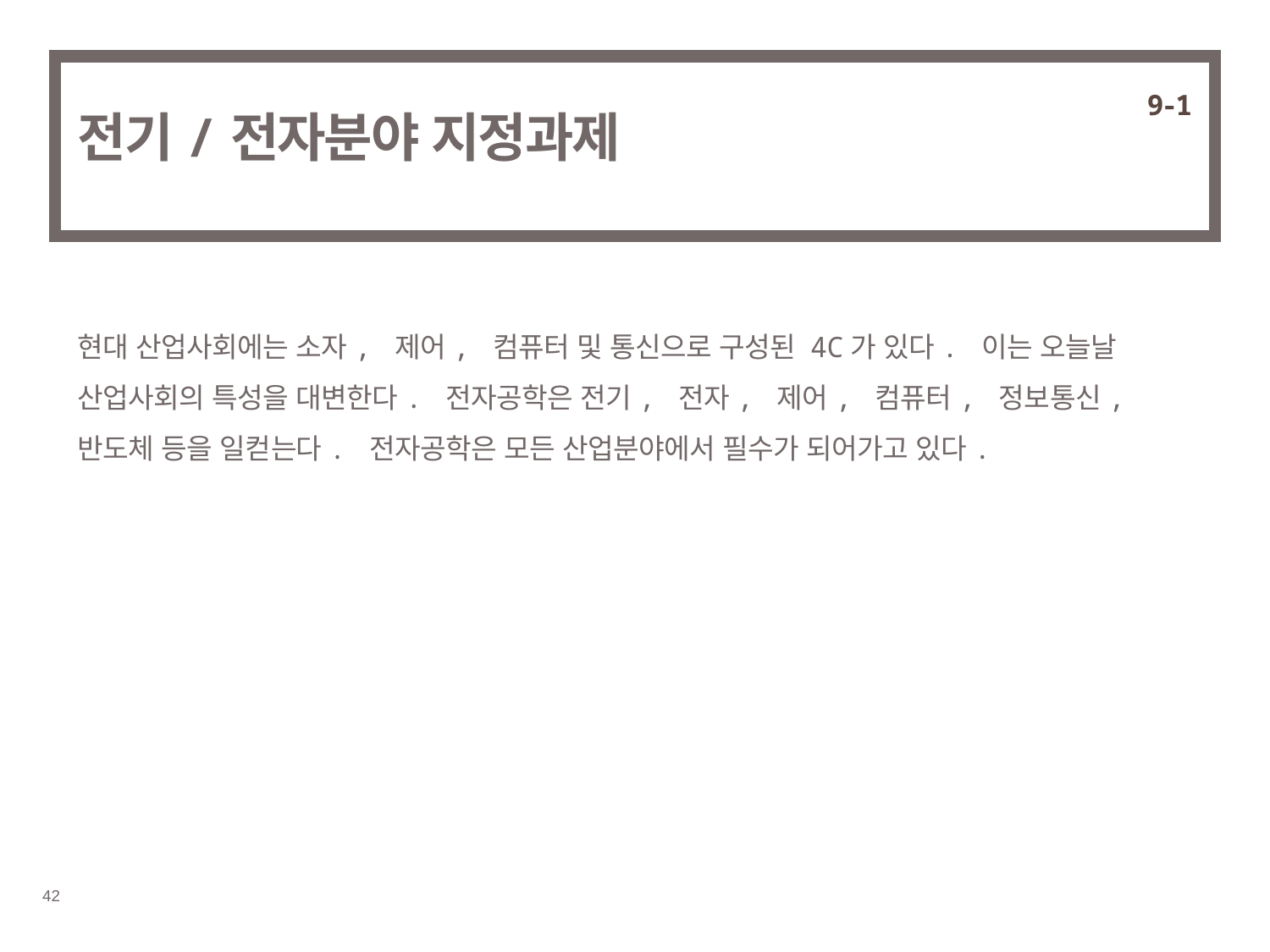

9-1

# 전기/전자분야 지정과제
현대 산업사회에는 소자, 제어, 컴퓨터 및 통신으로 구성된 4C가 있다. 이는 오늘날 산업사회의 특성을 대변한다. 전자공학은 전기, 전자, 제어, 컴퓨터, 정보통신, 반도체 등을 일컫는다. 전자공학은 모든 산업분야에서 필수가 되어가고 있다.